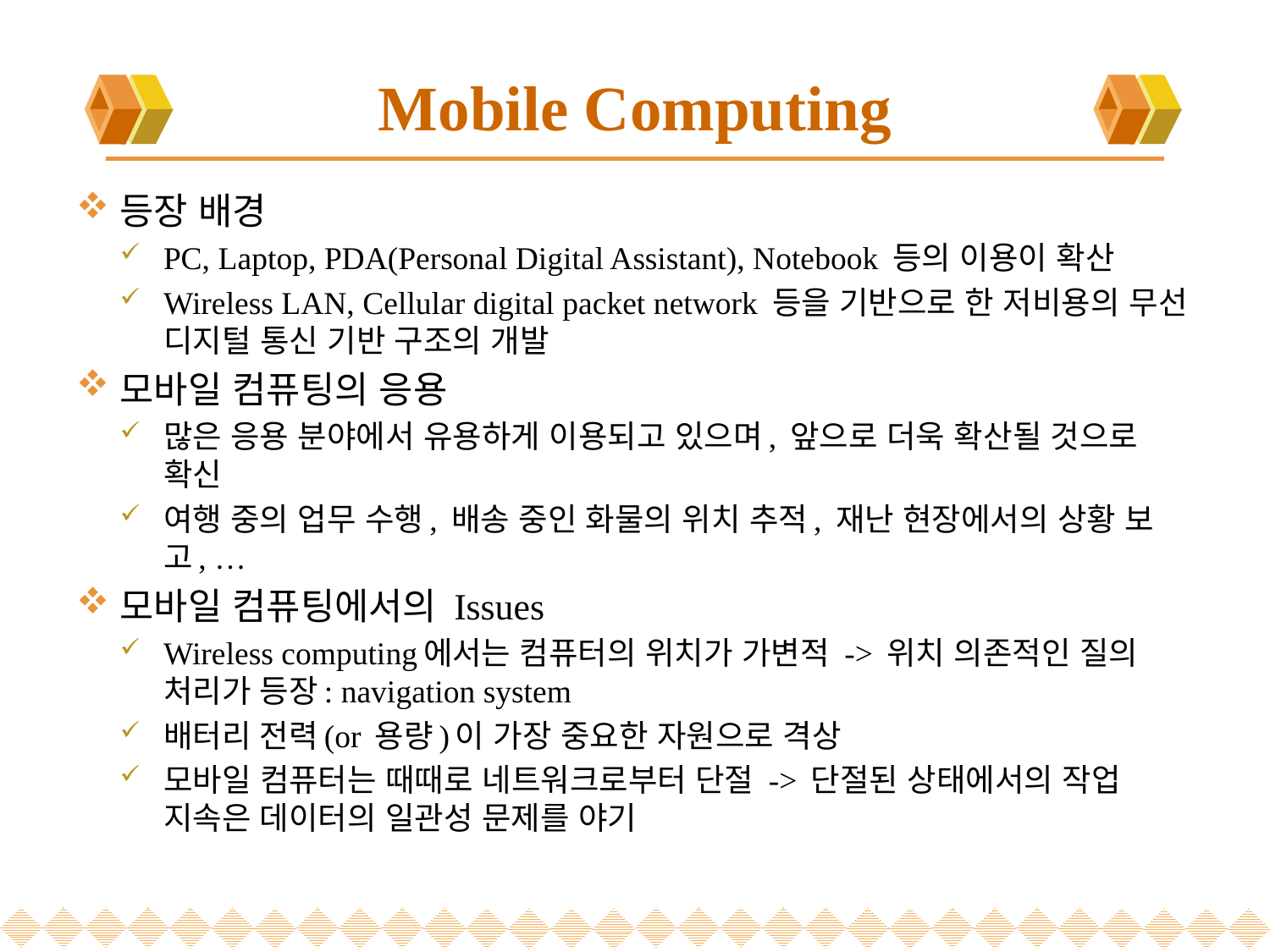

# Mobile Computing
등장 배경
PC, Laptop, PDA(Personal Digital Assistant), Notebook 등의 이용이 확산
Wireless LAN, Cellular digital packet network 등을 기반으로 한 저비용의 무선 디지털 통신 기반 구조의 개발
모바일 컴퓨팅의 응용
많은 응용 분야에서 유용하게 이용되고 있으며, 앞으로 더욱 확산될 것으로 확신
여행 중의 업무 수행, 배송 중인 화물의 위치 추적, 재난 현장에서의 상황 보고, …
모바일 컴퓨팅에서의 Issues
Wireless computing에서는 컴퓨터의 위치가 가변적 -> 위치 의존적인 질의 처리가 등장: navigation system
배터리 전력(or 용량)이 가장 중요한 자원으로 격상
모바일 컴퓨터는 때때로 네트워크로부터 단절 -> 단절된 상태에서의 작업 지속은 데이터의 일관성 문제를 야기